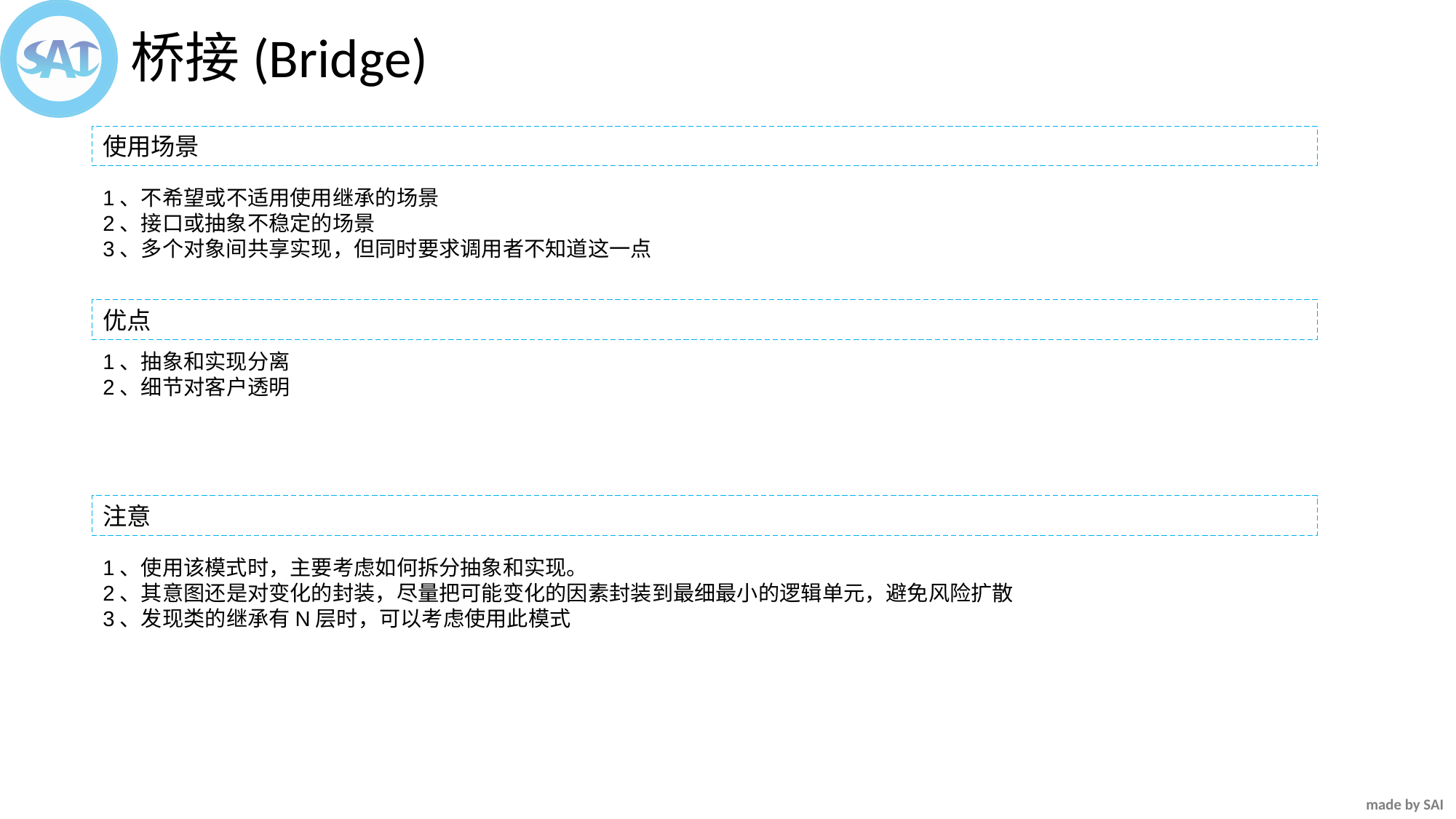

桥接(Bridge)
使用场景
1、不希望或不适用使用继承的场景
2、接口或抽象不稳定的场景
3、多个对象间共享实现，但同时要求调用者不知道这一点
优点
1、抽象和实现分离
2、细节对客户透明
注意
1、使用该模式时，主要考虑如何拆分抽象和实现。
2、其意图还是对变化的封装，尽量把可能变化的因素封装到最细最小的逻辑单元，避免风险扩散
3、发现类的继承有N层时，可以考虑使用此模式